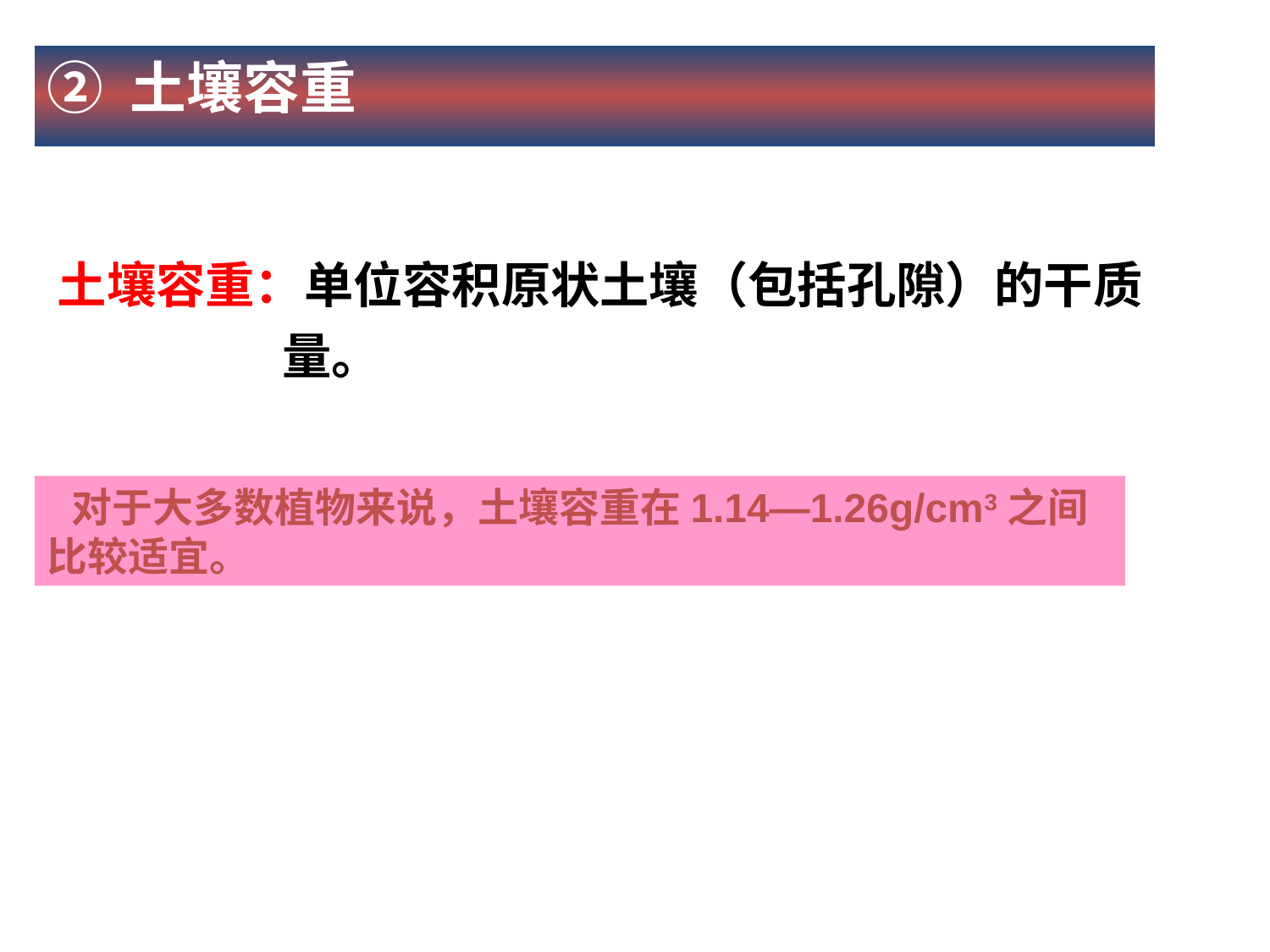

② 土壤容重
土壤容重：单位容积原状土壤（包括孔隙）的干质
                   量。

对于大多数植物来说，土壤容重在1.14—1.26g/cm3之间
比较适宜。